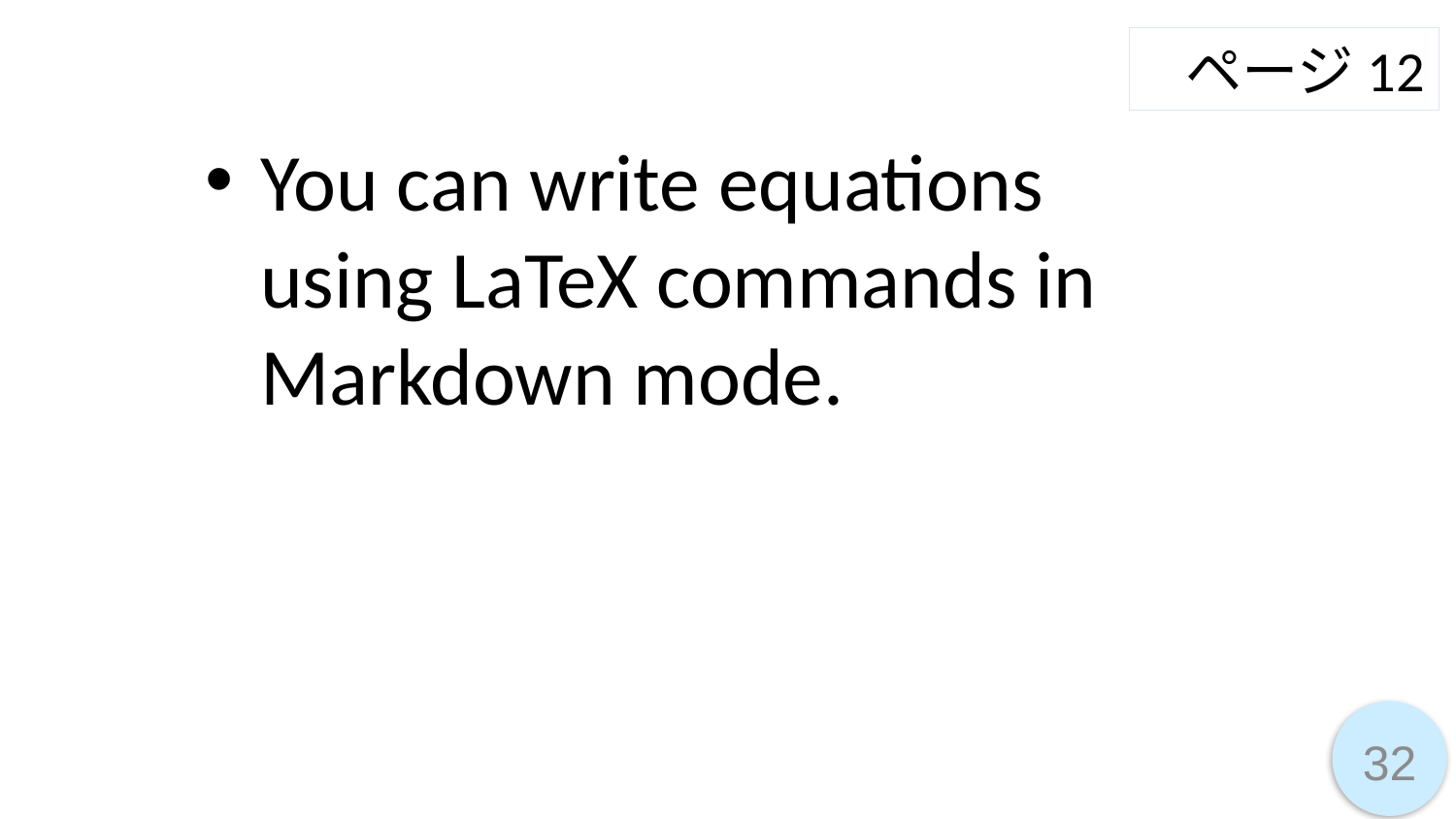

ページ12
You can write equations using LaTeX commands in Markdown mode.
32